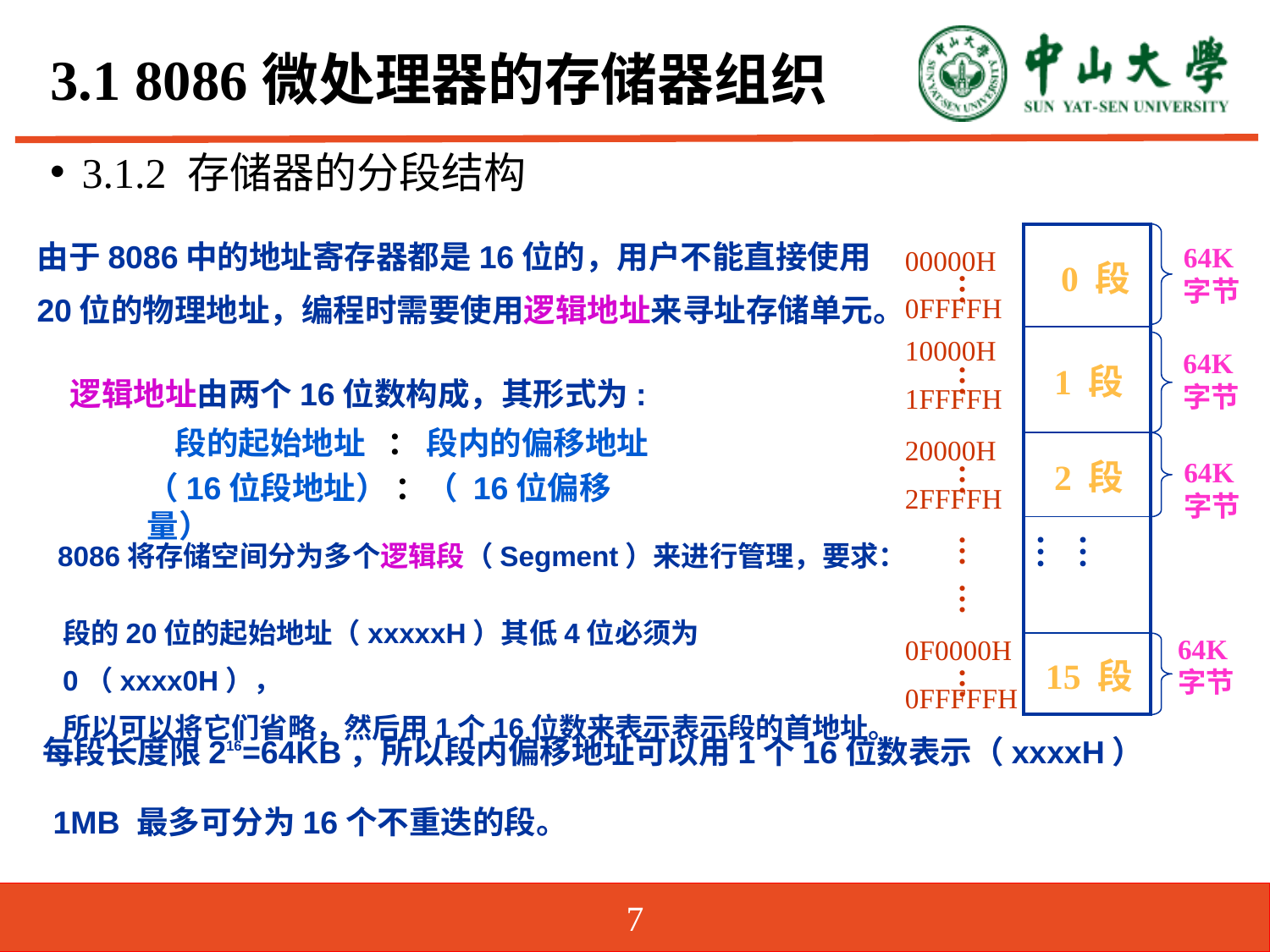

# 3.1 8086微处理器的存储器组织
3.1.2 存储器的分段结构

由于8086中的地址寄存器都是16位的，用户不能直接使用20位的物理地址，编程时需要使用逻辑地址来寻址存储单元。
| 0 段 |
| --- |
| 1 段 |
| 2 段 |
|  |
| 15 段 |

64K
字节
00000H
0FFFFH
…
10000H
1FFFFH

64K
字节
…
逻辑地址由两个16位数构成，其形式为:
段的起始地址   ： 段内的偏移地址
20000H
2FFFFH

64K
字节
…
（16位段地址） ：（ 16位偏移量）
…  …
…  …
8086将存储空间分为多个逻辑段（Segment）来进行管理，要求：
段的20位的起始地址（xxxxxH）其低4位必须为0（xxxx0H），
所以可以将它们省略，然后用1个16位数来表示表示段的首地址。
64K
字节
0F0000H
0FFFFFH

…
每段长度限216=64KB，所以段内偏移地址可以用1个16位数表示（xxxxH）
1MB 最多可分为16个不重迭的段。
7